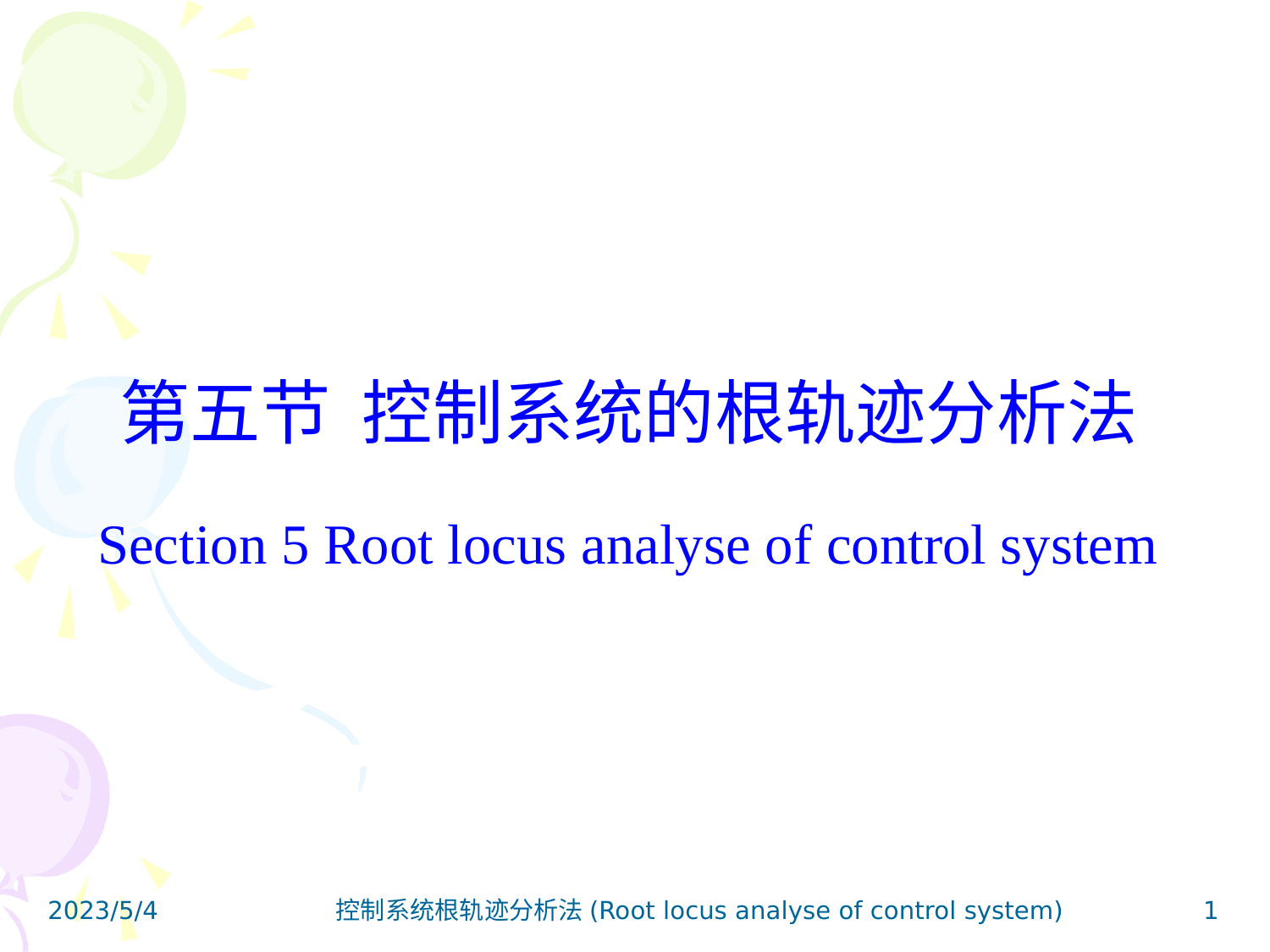

# 第五节  控制系统的根轨迹分析法 Section 5 Root locus analyse of control system
2023/5/4
控制系统根轨迹分析法(Root locus analyse of control system)
1